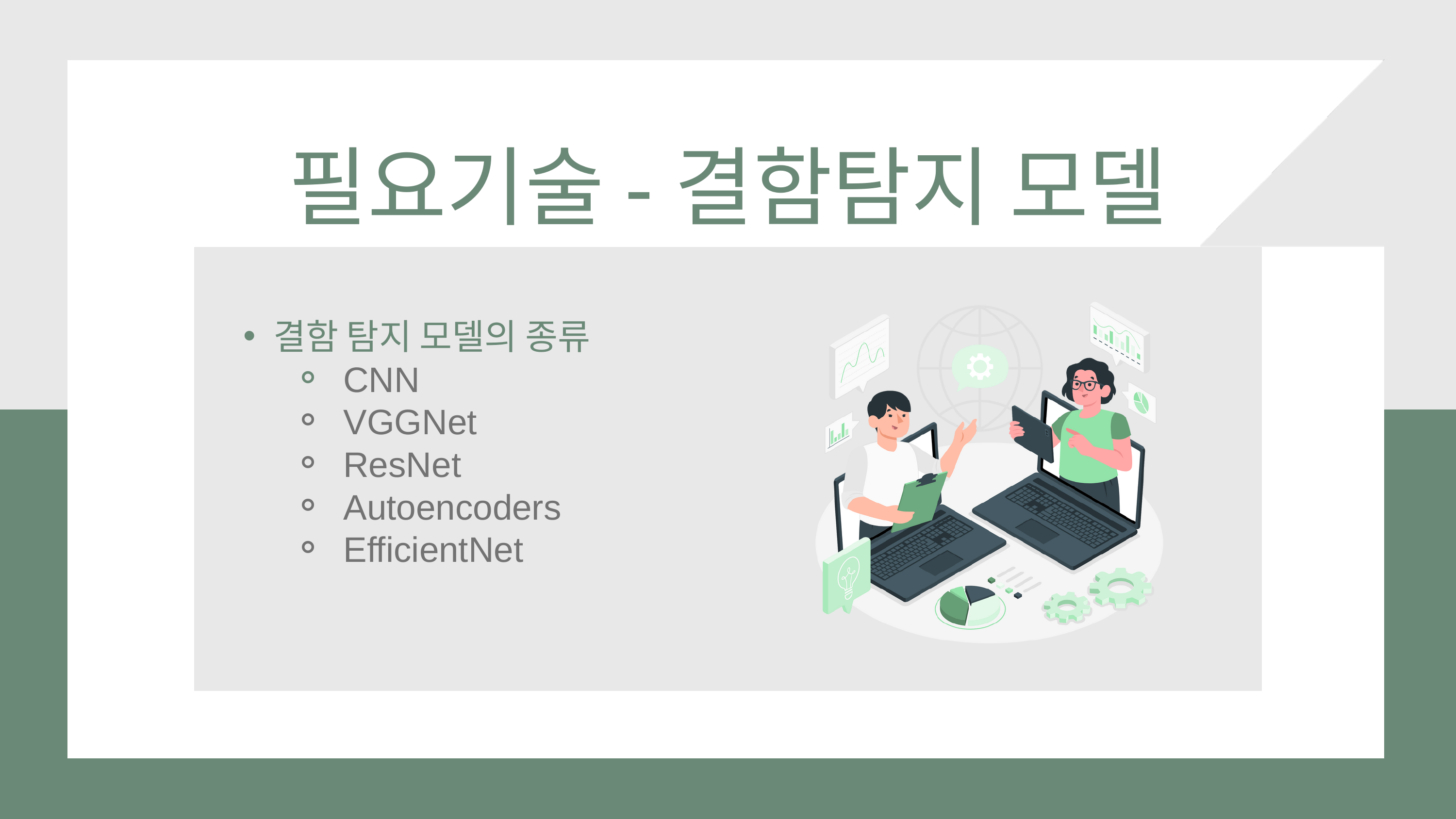

필요기술-결함탐지 모델

결함 탐지 모델의 종류
 CNN
 VGGNet
 ResNet
 Autoencoders
 EfficientNet